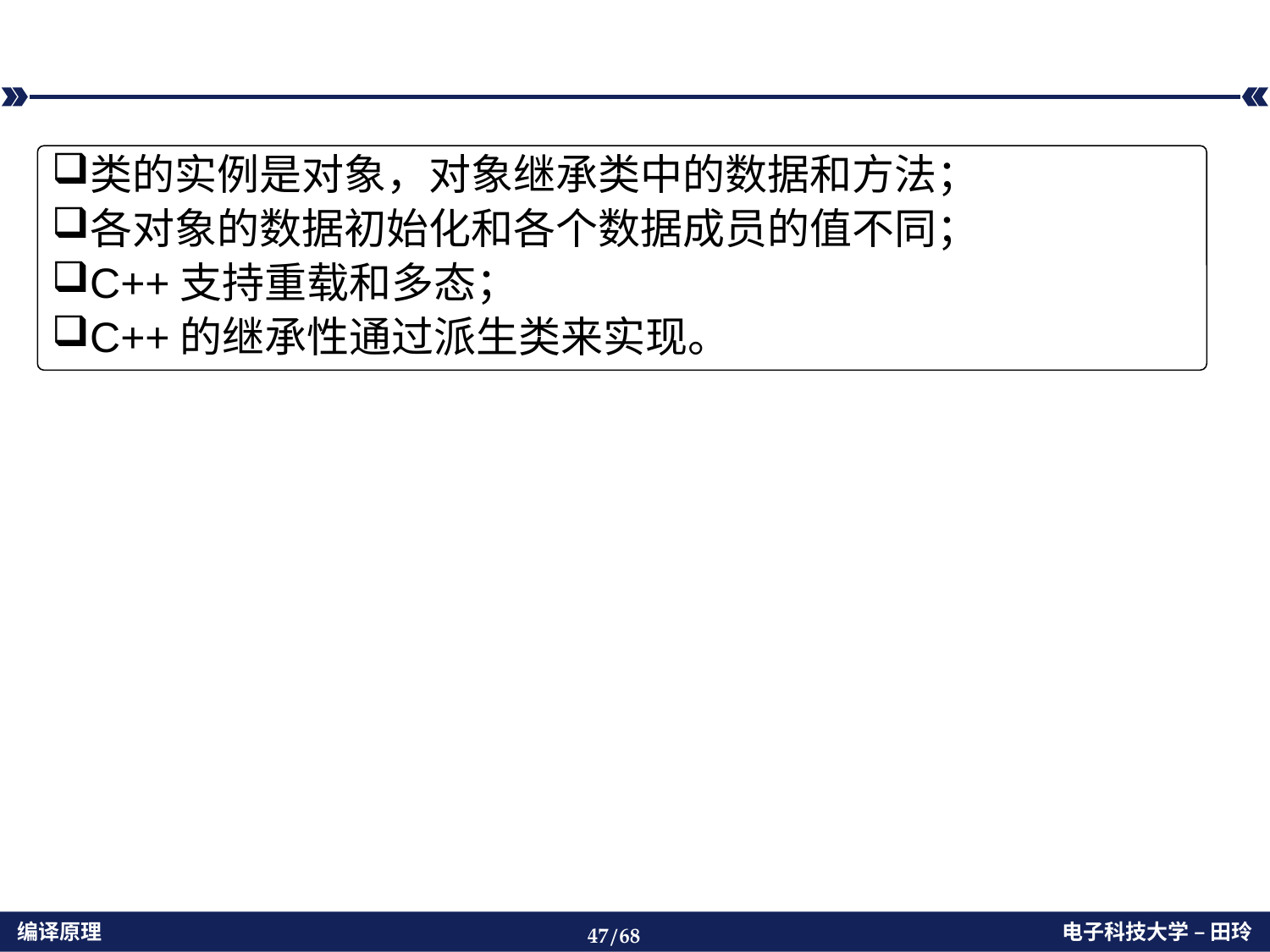

#
类的实例是对象，对象继承类中的数据和方法；
各对象的数据初始化和各个数据成员的值不同；
C++支持重载和多态；
C++的继承性通过派生类来实现。